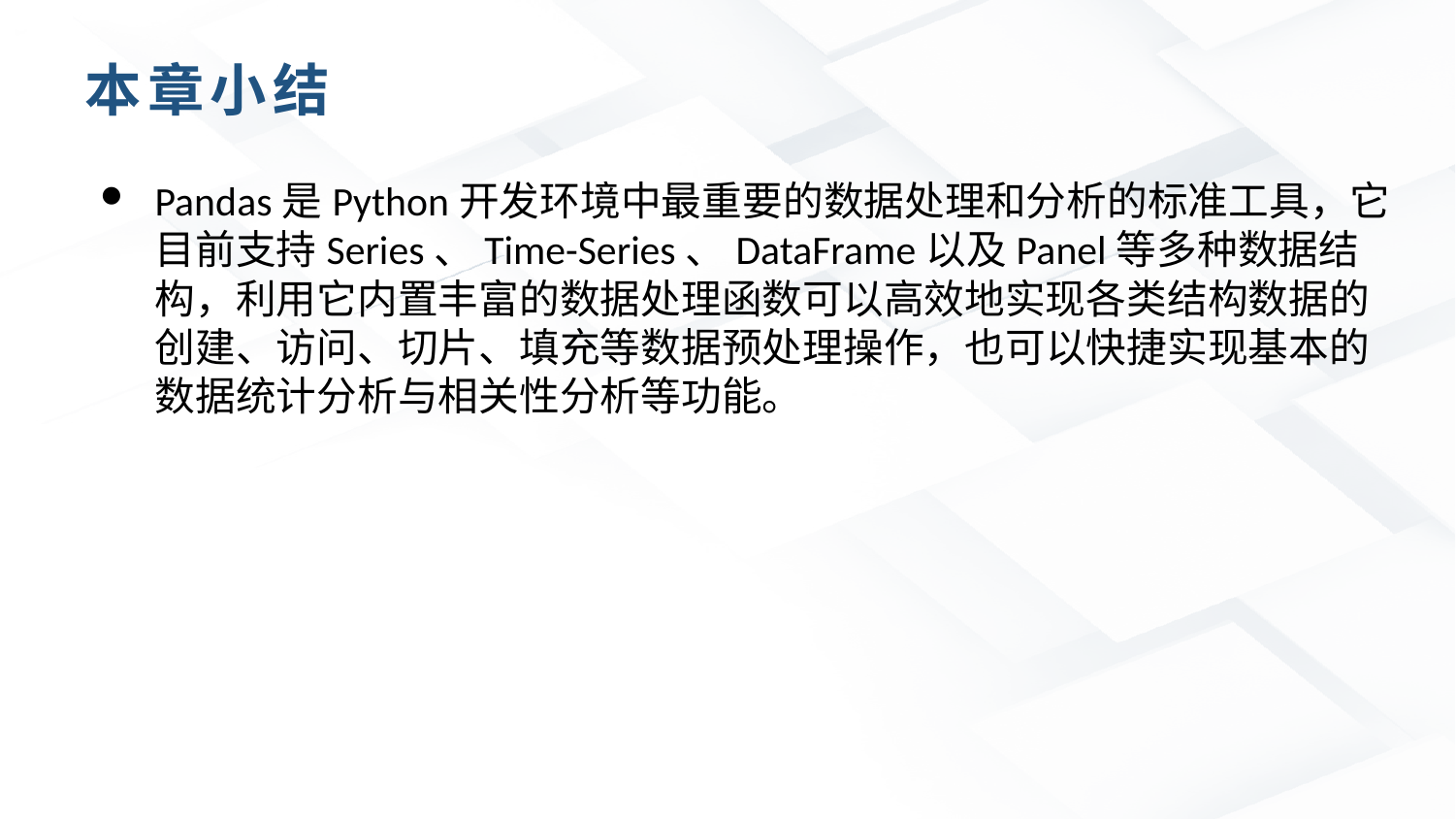

本章小结
Pandas是Python开发环境中最重要的数据处理和分析的标准工具，它目前支持Series、Time-Series、DataFrame以及Panel等多种数据结构，利用它内置丰富的数据处理函数可以高效地实现各类结构数据的创建、访问、切片、填充等数据预处理操作，也可以快捷实现基本的数据统计分析与相关性分析等功能。